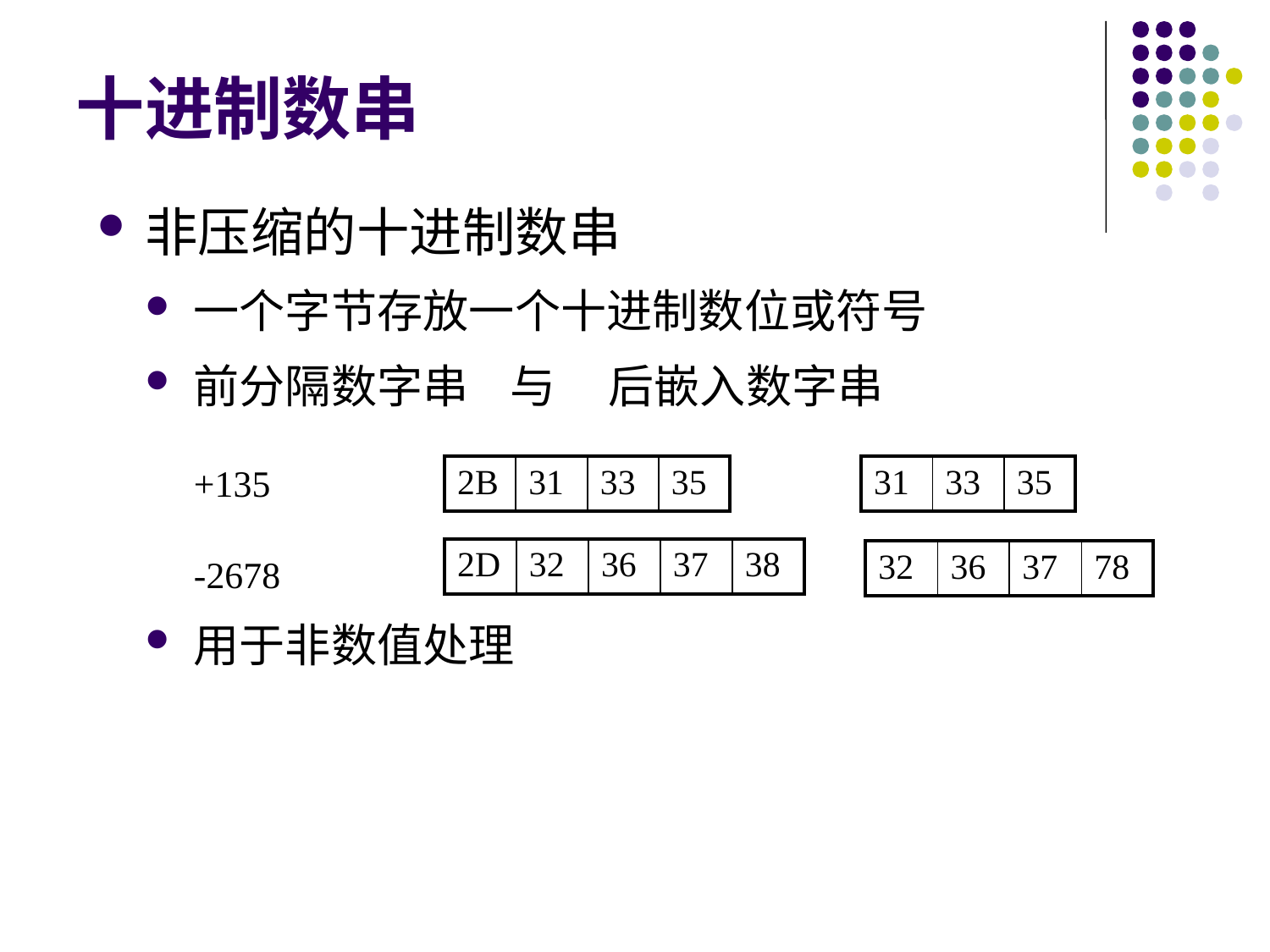

# 十进制数串
非压缩的十进制数串
一个字节存放一个十进制数位或符号
前分隔数字串    与     后嵌入数字串
+135
-2678
用于非数值处理

| 2B | 31 | 33 | 35 |
| --- | --- | --- | --- |
| 31 | 33 | 35 |
| --- | --- | --- |
| 2D | 32 | 36 | 37 | 38 |
| --- | --- | --- | --- | --- |
| 32 | 36 | 37 | 78 |
| --- | --- | --- | --- |

60